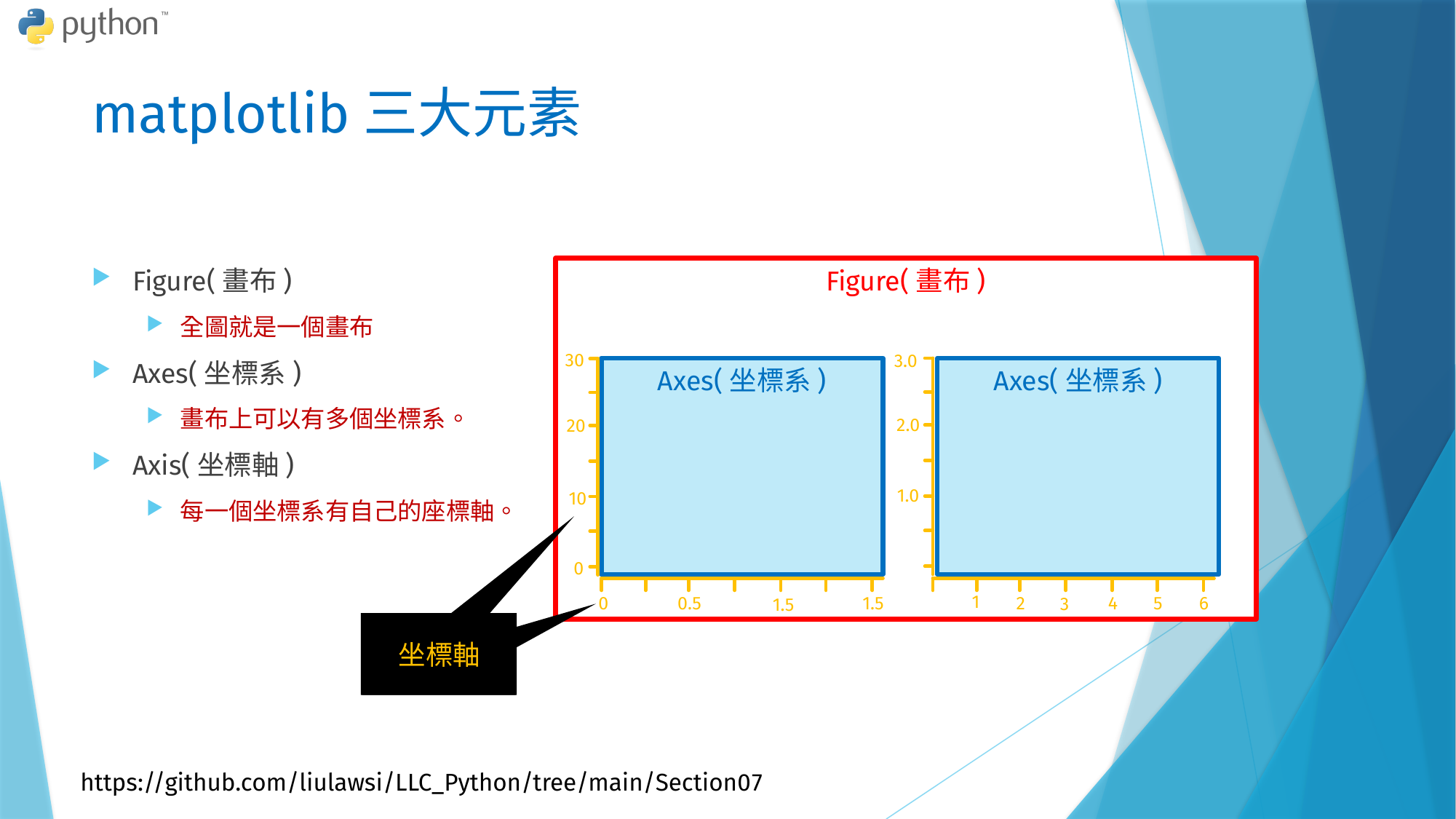

# matplotlib三大元素
Figure(畫布)
全圖就是一個畫布
Axes(坐標系)
畫布上可以有多個坐標系。
Axis(坐標軸)
每一個坐標系有自己的座標軸。

Figure(畫布)

30
3.0
Axes(坐標系)
Axes(坐標系)
2.0
20
1.0
10
0
1
0
0.5
1.5
4
6
5
2
3
1.5
坐標軸
坐標軸